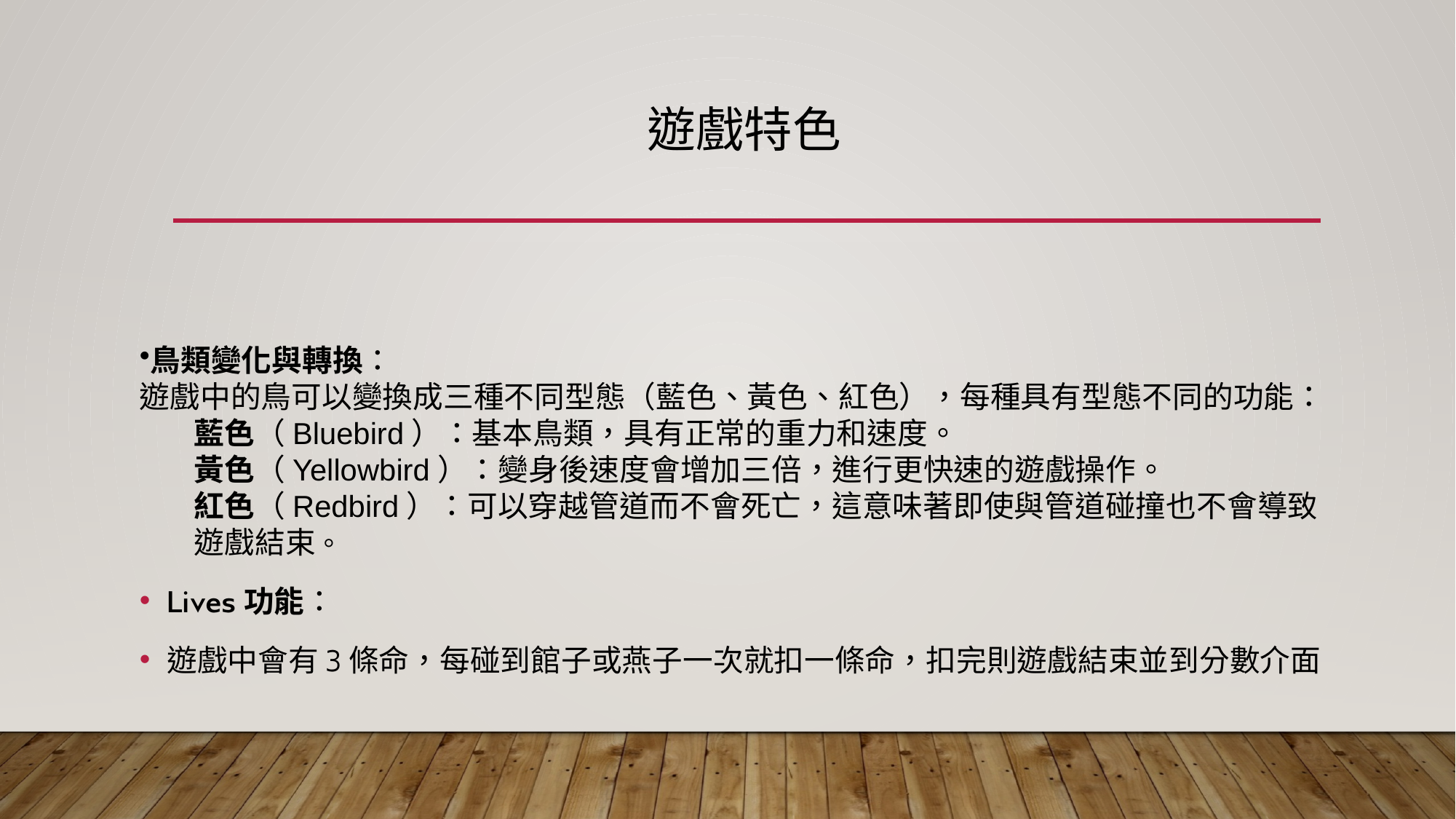

# 遊戲特色
鳥類變化與轉換：
遊戲中的鳥可以變換成三種不同型態（藍色、黃色、紅色），每種具有型態不同的功能：
藍色（Bluebird）：基本鳥類，具有正常的重力和速度。
黃色（Yellowbird）：變身後速度會增加三倍，進行更快速的遊戲操作。
紅色（Redbird）：可以穿越管道而不會死亡，這意味著即使與管道碰撞也不會導致
遊戲結束。
Lives功能：
遊戲中會有3條命，每碰到館子或燕子一次就扣一條命，扣完則遊戲結束並到分數介面